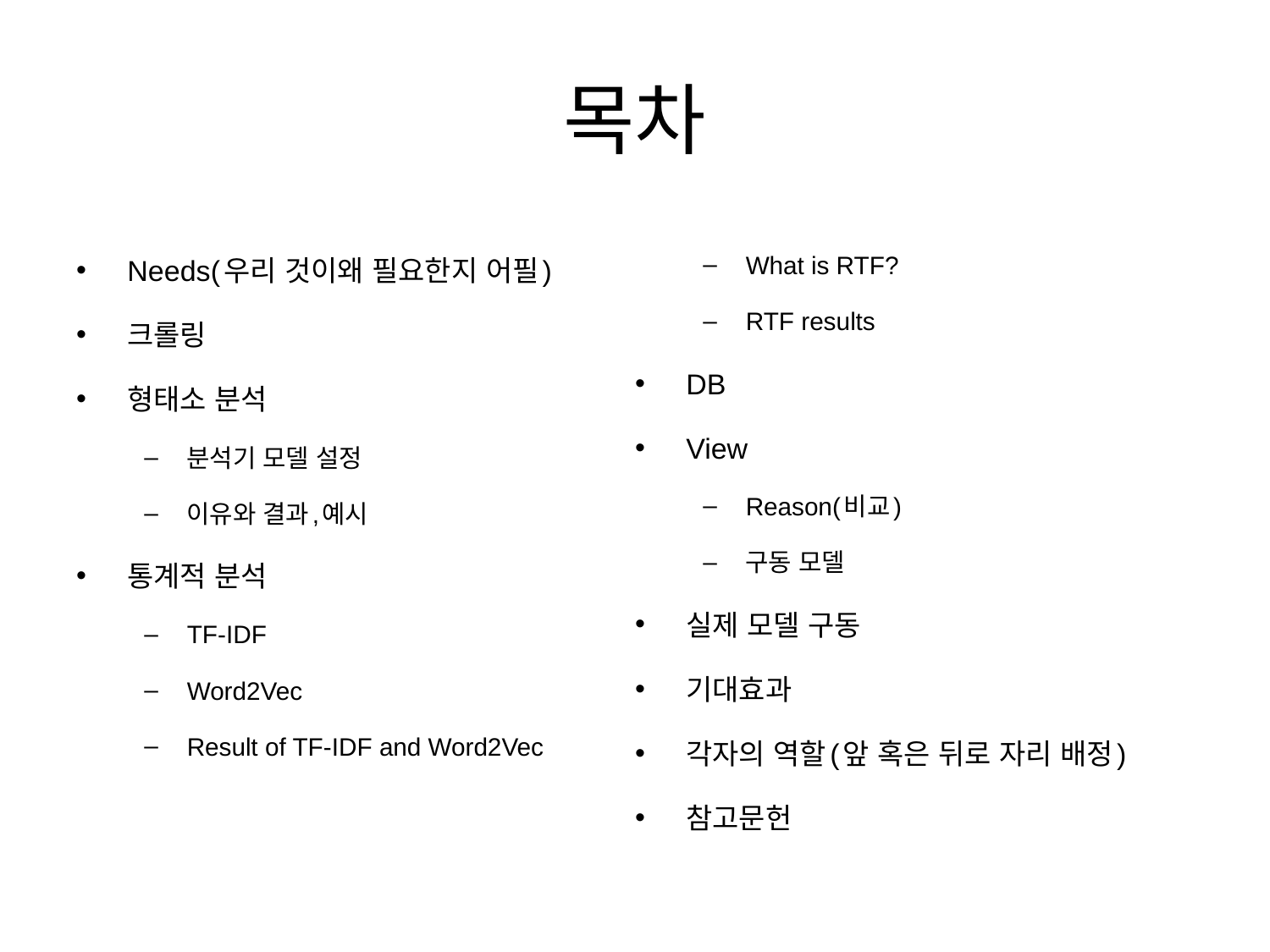

# 목차
Needs(우리 것이왜 필요한지 어필)
크롤링
형태소 분석
분석기 모델 설정
이유와 결과,예시
통계적 분석
TF-IDF
Word2Vec
Result of TF-IDF and Word2Vec

What is RTF?
RTF results
DB
View
Reason(비교)
구동 모델
실제 모델 구동
기대효과
각자의 역할(앞 혹은 뒤로 자리 배정)
참고문헌